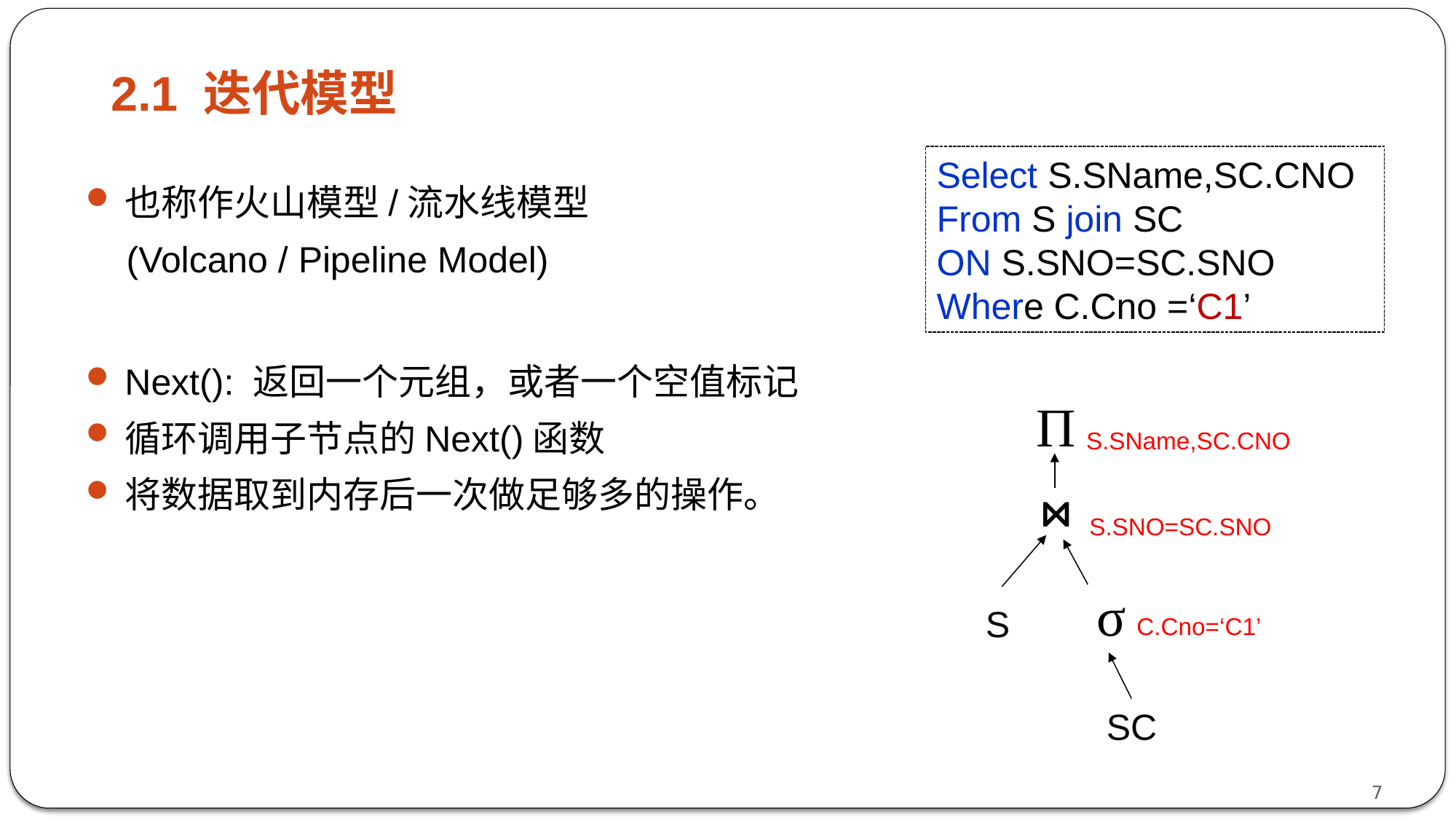

2.1 迭代模型
Select S.SName,SC.CNO
From S join SC
ON S.SNO=SC.SNO
Where C.Cno =‘C1’
也称作火山模型/流水线模型
    (Volcano / Pipeline Model)

Next(): 返回一个元组，或者一个空值标记
循环调用子节点的Next()函数
将数据取到内存后一次做足够多的操作。

Π
S.SName,SC.CNO
⋈
S.SNO=SC.SNO
σ

S

C.Cno=‘C1’

SC
7